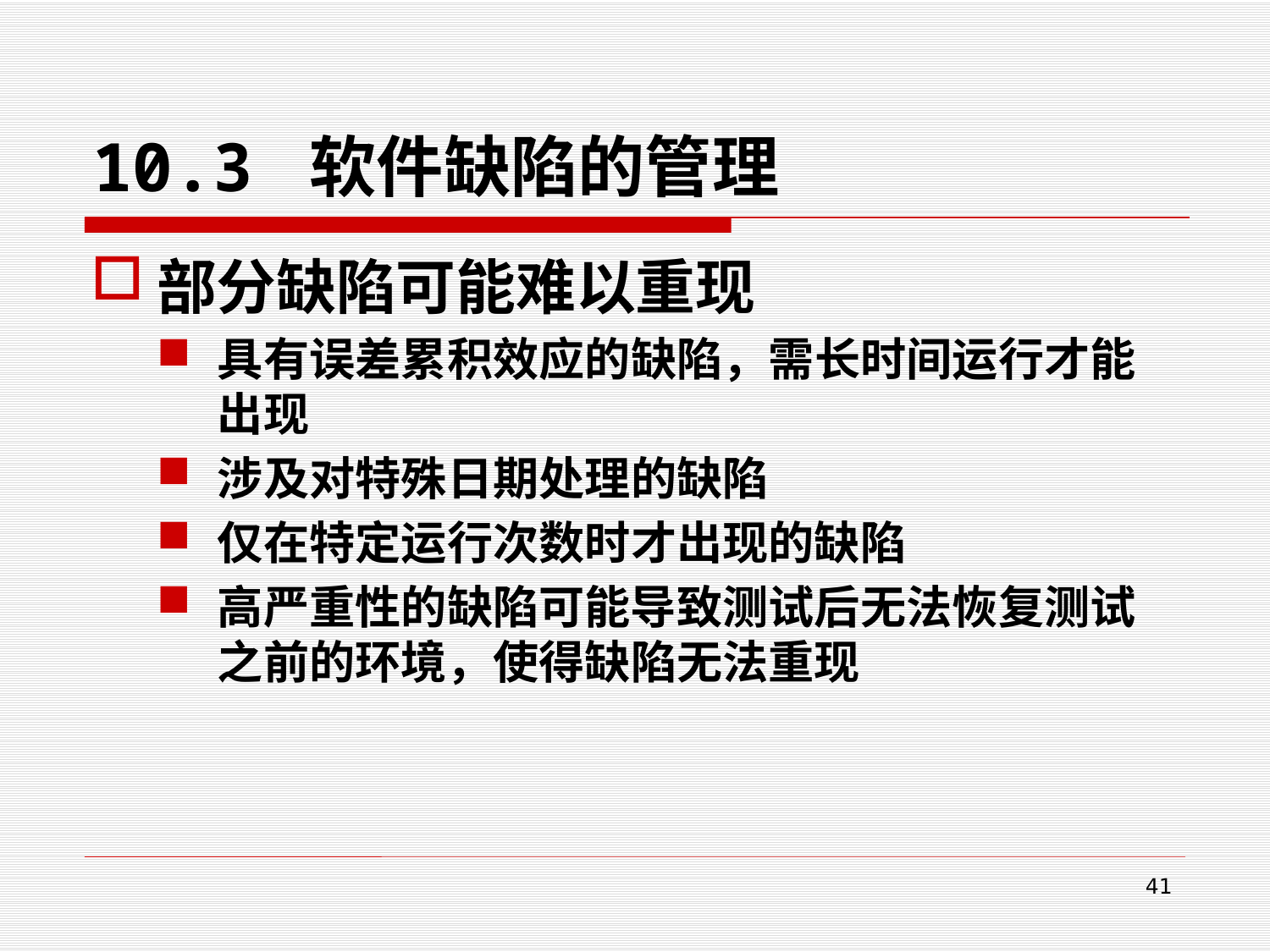

# 10.3 软件缺陷的管理
部分缺陷可能难以重现
具有误差累积效应的缺陷，需长时间运行才能出现
涉及对特殊日期处理的缺陷
仅在特定运行次数时才出现的缺陷
高严重性的缺陷可能导致测试后无法恢复测试之前的环境，使得缺陷无法重现

41